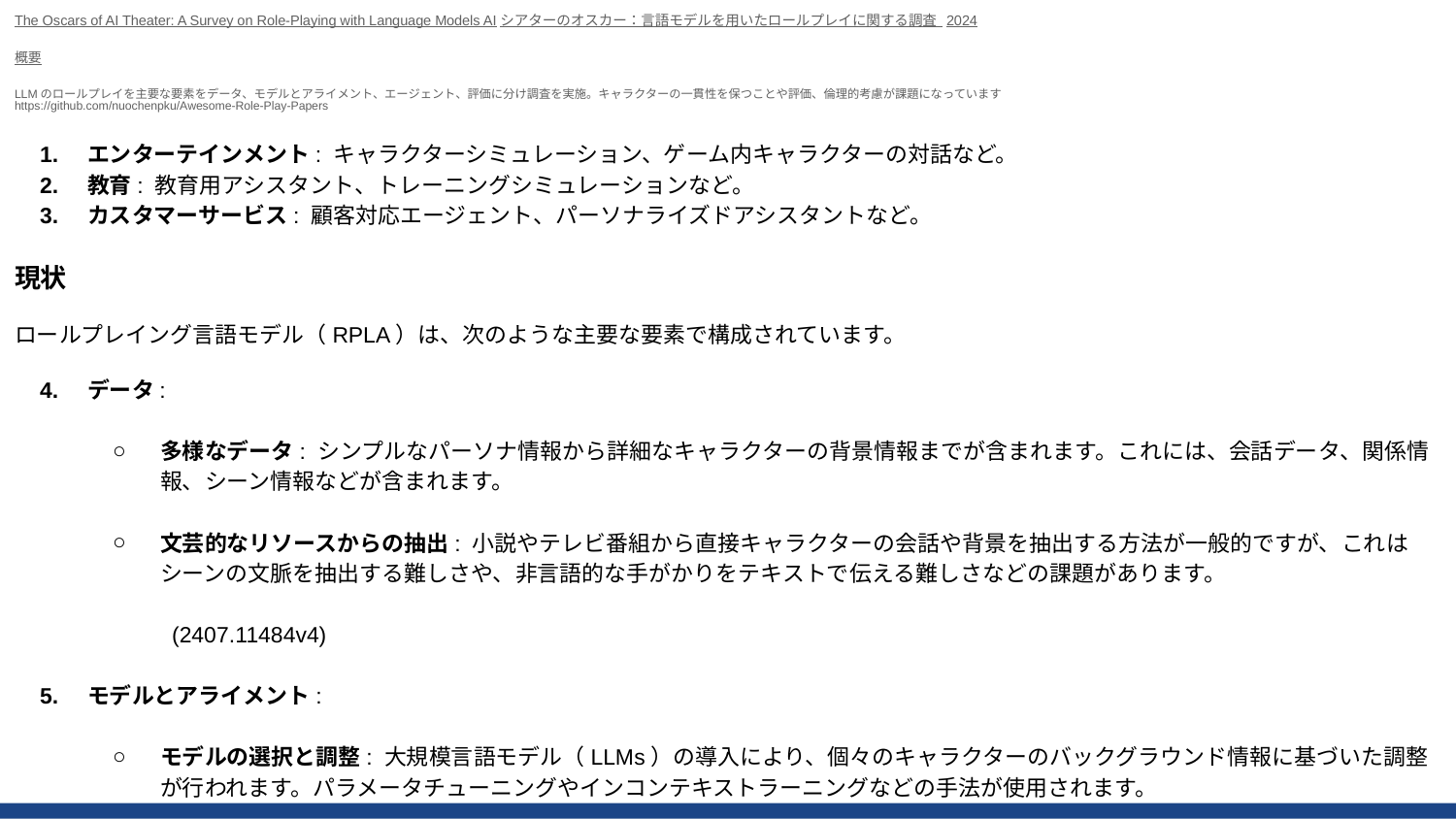

The Oscars of AI Theater: A Survey on Role-Playing with Language Models AIシアターのオスカー：言語モデルを用いたロールプレイに関する調査  2024
概要
LLMのロールプレイを主要な要素をデータ、モデルとアライメント、エージェント、評価に分け調査を実施。キャラクターの一貫性を保つことや評価、倫理的考慮が課題になっています
https://github.com/nuochenpku/Awesome-Role-Play-Papers
エンターテインメント: キャラクターシミュレーション、ゲーム内キャラクターの対話など。
教育: 教育用アシスタント、トレーニングシミュレーションなど。
カスタマーサービス: 顧客対応エージェント、パーソナライズドアシスタントなど。
現状
ロールプレイング言語モデル（RPLA）は、次のような主要な要素で構成されています。
データ:
多様なデータ: シンプルなパーソナ情報から詳細なキャラクターの背景情報までが含まれます。これには、会話データ、関係情報、シーン情報などが含まれます。
文芸的なリソースからの抽出: 小説やテレビ番組から直接キャラクターの会話や背景を抽出する方法が一般的ですが、これはシーンの文脈を抽出する難しさや、非言語的な手がかりをテキストで伝える難しさなどの課題があります。
 (2407.11484v4)
モデルとアライメント:
モデルの選択と調整: 大規模言語モデル（LLMs）の導入により、個々のキャラクターのバックグラウンド情報に基づいた調整が行われます。パラメータチューニングやインコンテキストラーニングなどの手法が使用されます。
 (2407.11484v4)
パラメータフローズンアライメント: 既存のモデル能力を活用し、外部データや文脈的なプロンプトを使って新しい役割に適応する方法です。
 (2407.11484v4)
エージェントアーキテクチャ:
メモリ管理: 過去の対話情報を保持し、現在の文脈や最近の対話に基づいて適切な応答を生成するために、リトリーバルベースや圧縮ベースのメモリ手法が使用されます。
 (2407.11484v4)
計画と行動: キャラクターのモチベーションや物語の要求に一致する目標を設定し、それに基づいて行動を計画し実行します。
 (2407.11484v4)
評価:
評価基準: 会話能力、ロールパーソナの一貫性、行動の整合性、ロールプレイの魅力など、複数の観点から評価が行われます。
 (2407.11484v4)
課題
現状のロールプレイング言語モデルには以下のような課題があります。
動的なパーソナルプロファイルの管理:
ロールプレイングにおいて、キャラクターの一貫性を保ちながら動的なプロファイルを管理することは困難です。
 (2407.11484v4)
高レベルのパーソナ一貫性の達成:
キャラクターの特性や行動を一貫して維持するためには、モデルの高度な調整が必要であり、これが実現されるためにはさらなる研究が必要です。
 (2407.11484v4)
評価の精度:
現在の評価方法では、キャラクターの一貫性や物語の魅力を完全に評価することが難しく、新たな評価指標の開発が求められています。
 (2407.11484v4)
倫理的考慮:
ロールプレイングエージェントが発展する中で、意図しない有害な結果を避けるための倫理的なガイドラインと監視が必要です。
 (2407.11484v4)